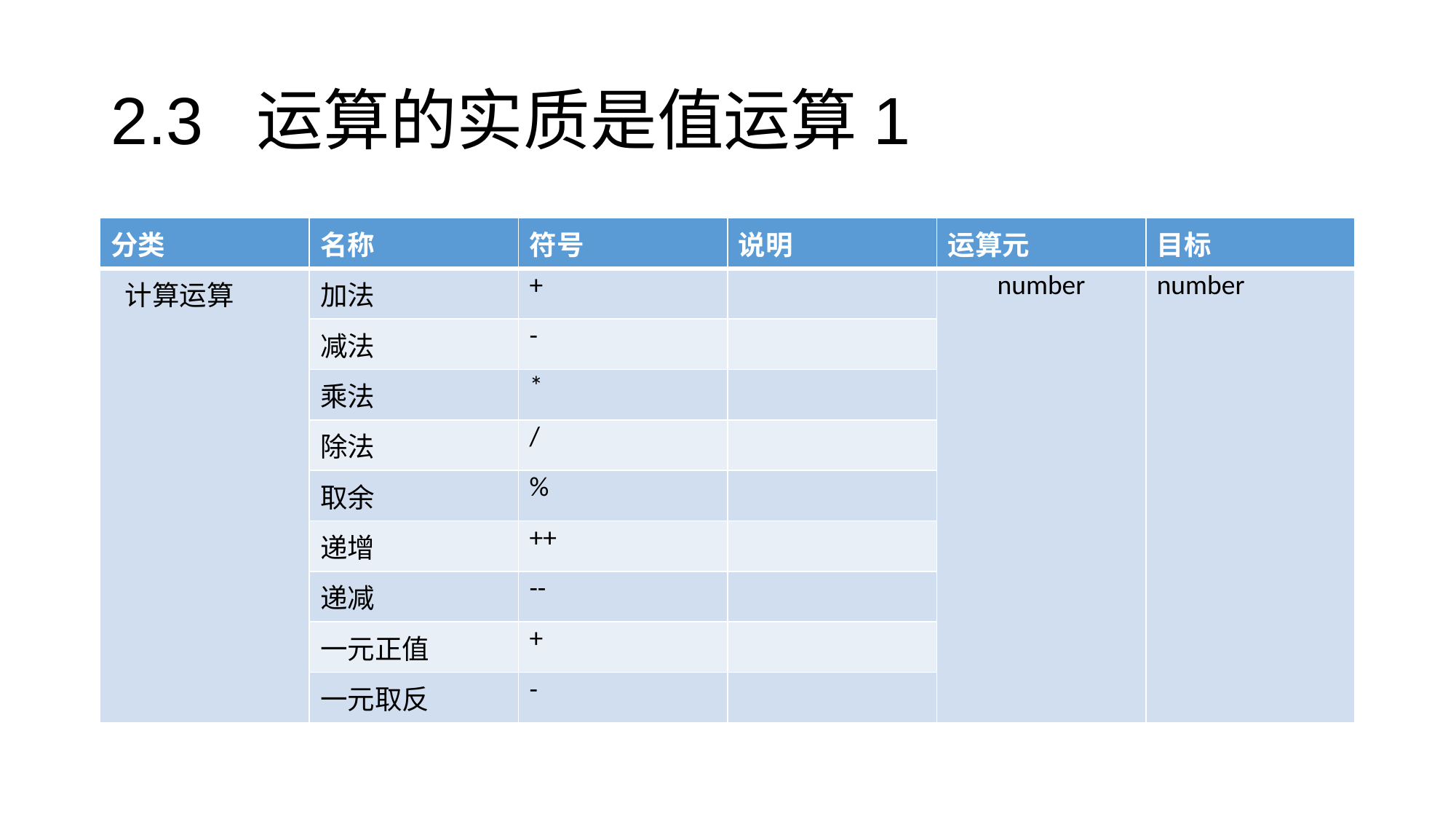

# 2.3  运算的实质是值运算1
| 分类 | 名称 | 符号 | 说明 | 运算元 | 目标 |
| --- | --- | --- | --- | --- | --- |
| 计算运算 | 加法 | + |  | number | number |
|  | 减法 | - |  |  |  |
|  | 乘法 | \* |  |  |  |
|  | 除法 | / |  |  |  |
|  | 取余 | % |  |  |  |
|  | 递增 | ++ |  |  |  |
|  | 递减 | -- |  |  |  |
|  | 一元正值 | + |  |  |  |
|  | 一元取反 | - |  |  |  |